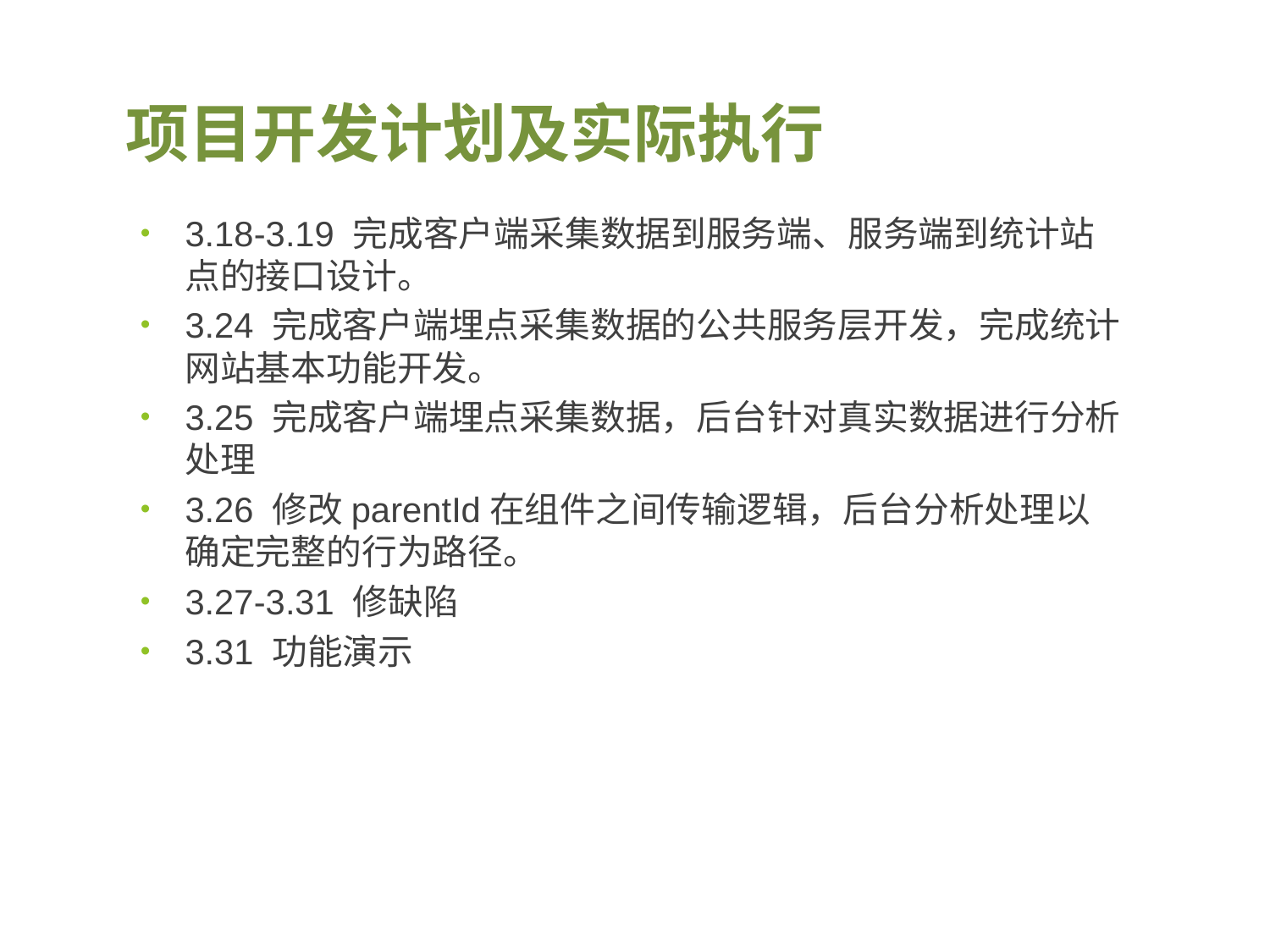

项目开发计划及实际执行
3.18-3.19 完成客户端采集数据到服务端、服务端到统计站点的接口设计。
3.24 完成客户端埋点采集数据的公共服务层开发，完成统计网站基本功能开发。
3.25 完成客户端埋点采集数据，后台针对真实数据进行分析处理
3.26 修改parentId在组件之间传输逻辑，后台分析处理以确定完整的行为路径。
3.27-3.31 修缺陷
3.31 功能演示